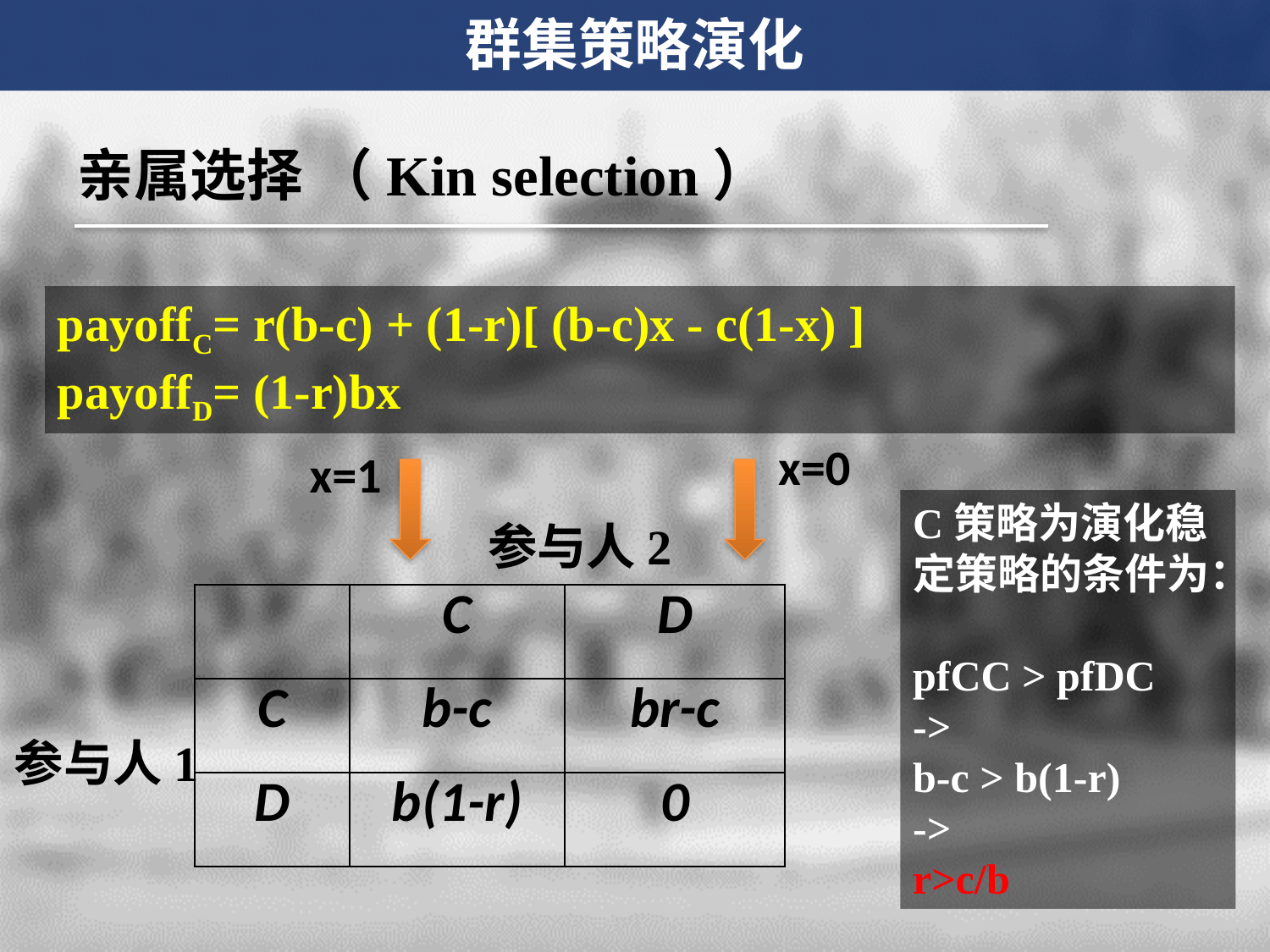

群集策略演化
亲属选择 （Kin selection）
payoffC= r(b-c) + (1-r)[ (b-c)x - c(1-x) ]
payoffD= (1-r)bx
x=0
x=1

C策略为演化稳定策略的条件为：

pfCC > pfDC
->
b-c > b(1-r)
->
r>c/b
参与人2
|  | C | D |
| --- | --- | --- |
| C | b-c | br-c |
| D | b(1-r) | 0 |
参与人1